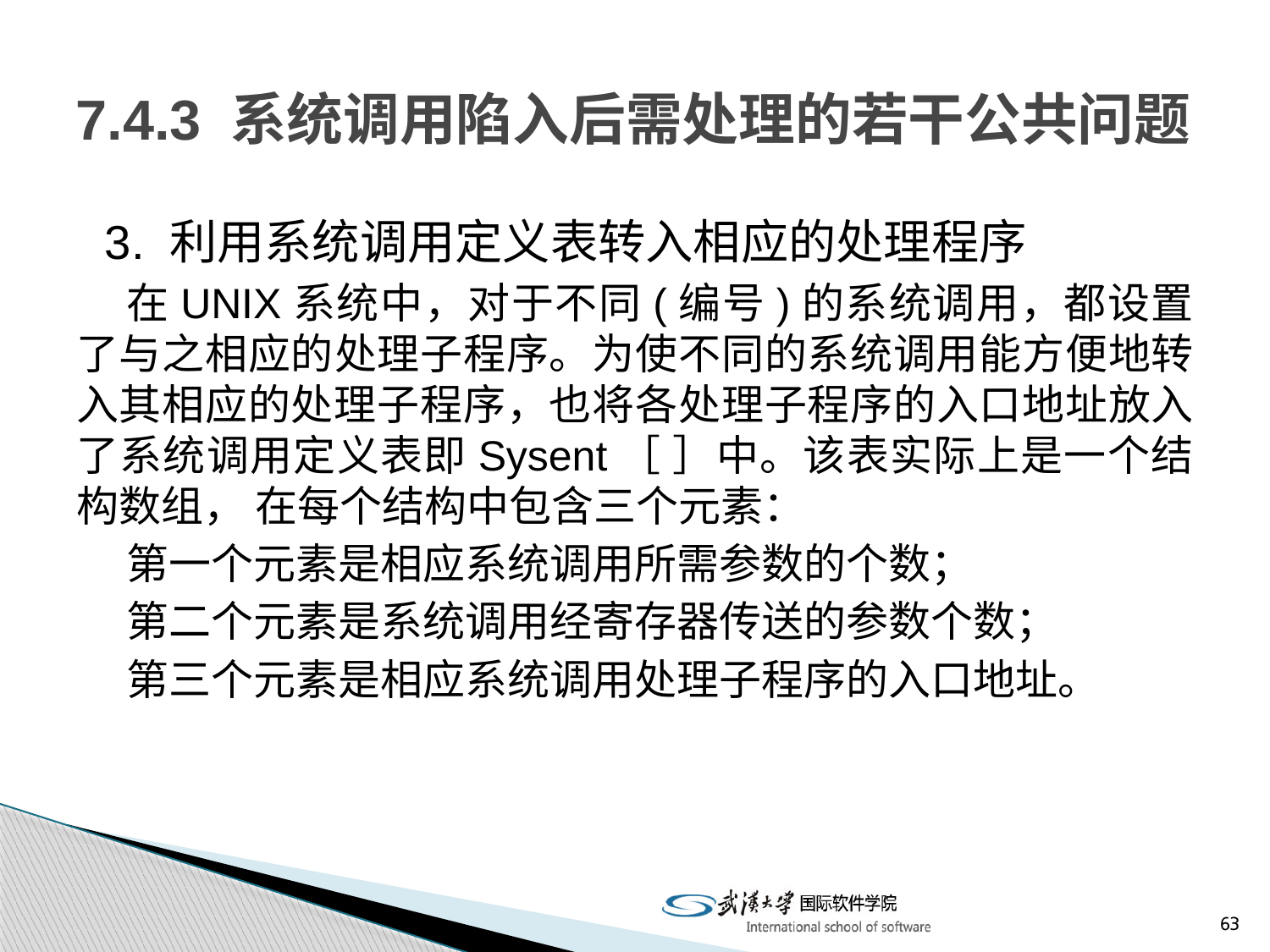

# 7.4.3 系统调用陷入后需处理的若干公共问题
 3. 利用系统调用定义表转入相应的处理程序
在UNIX系统中，对于不同(编号)的系统调用，都设置了与之相应的处理子程序。为使不同的系统调用能方便地转入其相应的处理子程序，也将各处理子程序的入口地址放入了系统调用定义表即Sysent［ ］中。该表实际上是一个结构数组， 在每个结构中包含三个元素：
第一个元素是相应系统调用所需参数的个数；
第二个元素是系统调用经寄存器传送的参数个数；
第三个元素是相应系统调用处理子程序的入口地址。
63